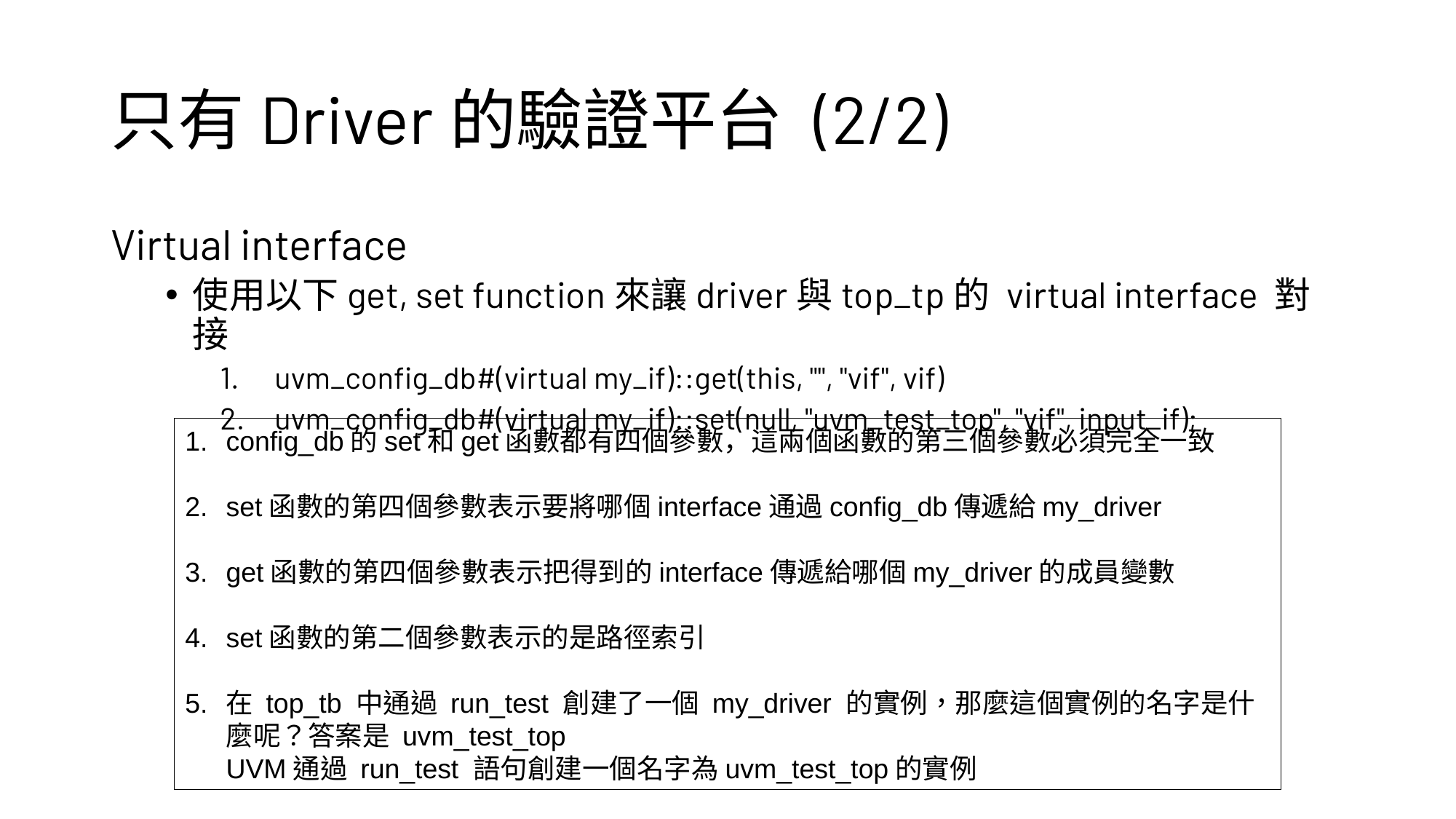

# 只有Driver的驗證平台 (2/2)
Virtual interface
使用以下get, set function來讓driver與top_tp的 virtual interface 對接
uvm_config_db#(virtual my_if)::get(this, "", "vif", vif)
uvm_config_db#(virtual my_if)::set(null, "uvm_test_top", "vif", input_if);
config_db的set和get函數都有四個參數，這兩個函數的第三個參數必須完全一致

set函數的第四個參數表示要將哪個interface通過config_db傳遞給my_driver

get函數的第四個參數表示把得到的interface傳遞給哪個my_driver的成員變數

set函數的第二個參數表示的是路徑索引

在 top_tb 中通過 run_test 創建了一個 my_driver 的實例，那麼這個實例的名字是什麼呢？答案是 uvm_test_top
UVM通過 run_test 語句創建一個名字為uvm_test_top的實例